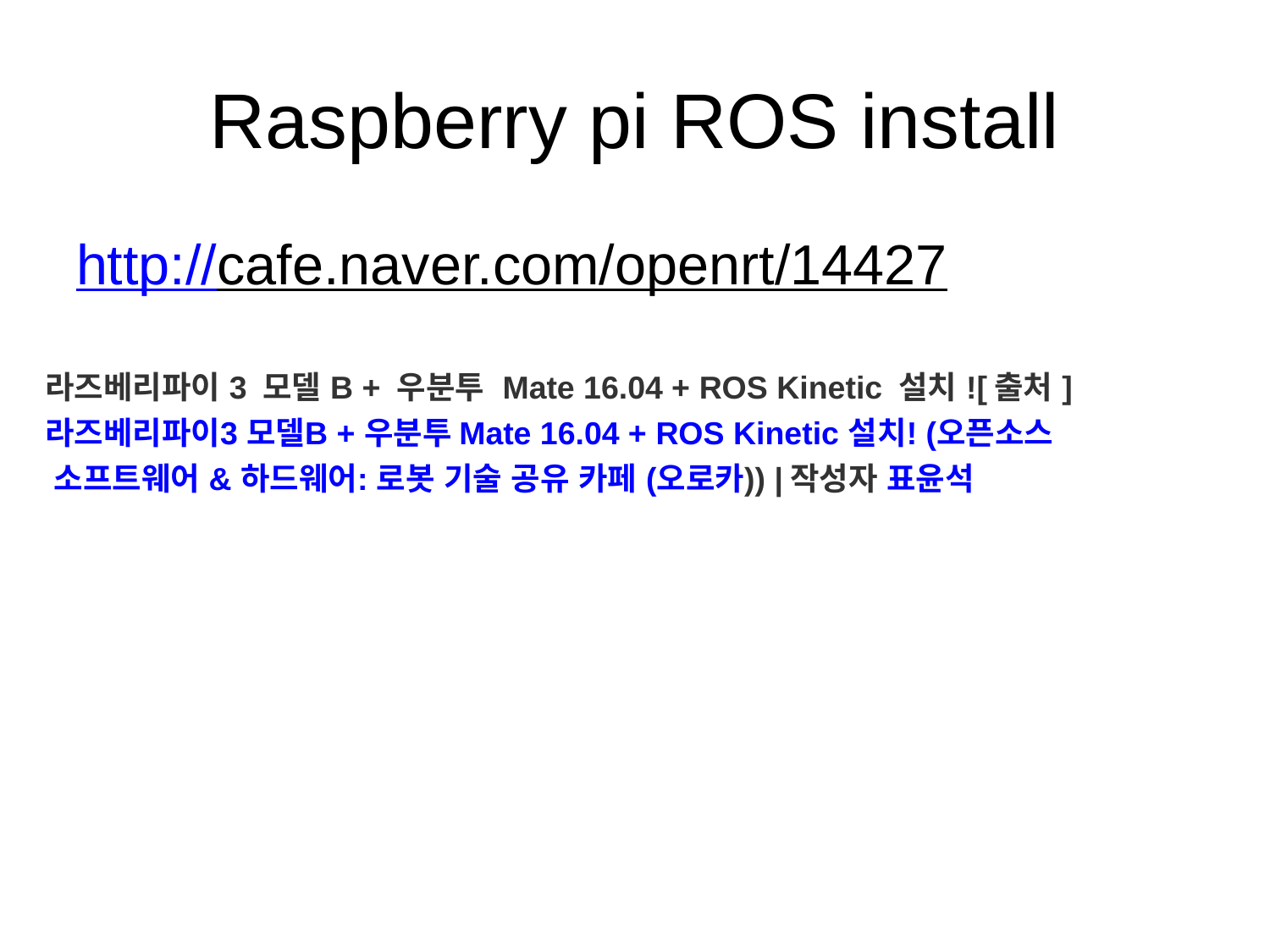

# Raspberry pi ROS install
http://cafe.naver.com/openrt/14427

| 라즈베리파이3 모델B + 우분투 Mate 16.04 + ROS Kinetic 설치![출처] 라즈베리파이3 모델B + 우분투 Mate 16.04 + ROS Kinetic 설치! (오픈소스 소프트웨어 & 하드웨어: 로봇 기술 공유 카페 (오로카)) |작성자 표윤석 |
| --- |